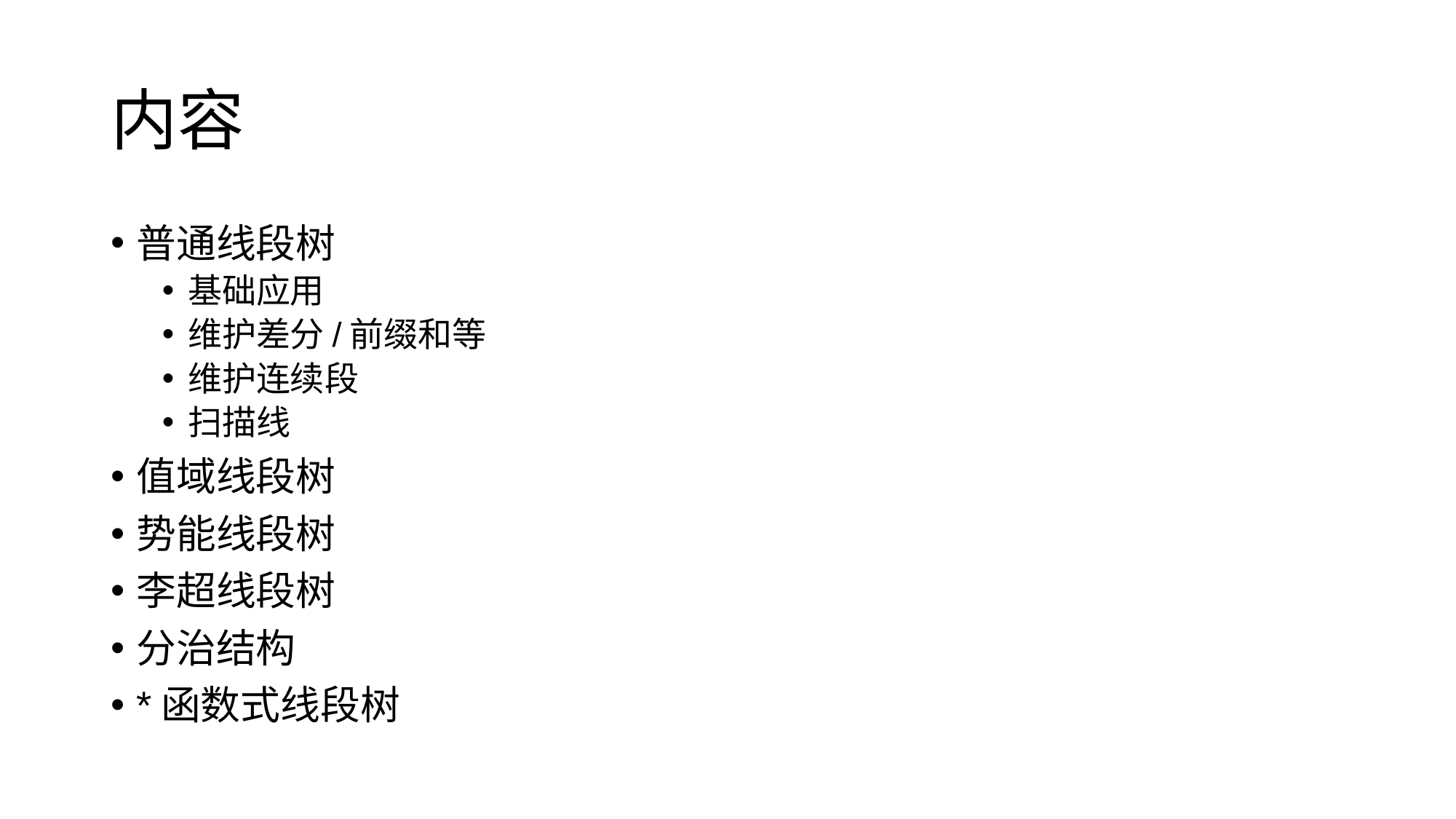

# 内容
普通线段树
基础应用
维护差分/前缀和等
维护连续段
扫描线
值域线段树
势能线段树
李超线段树
分治结构
*函数式线段树